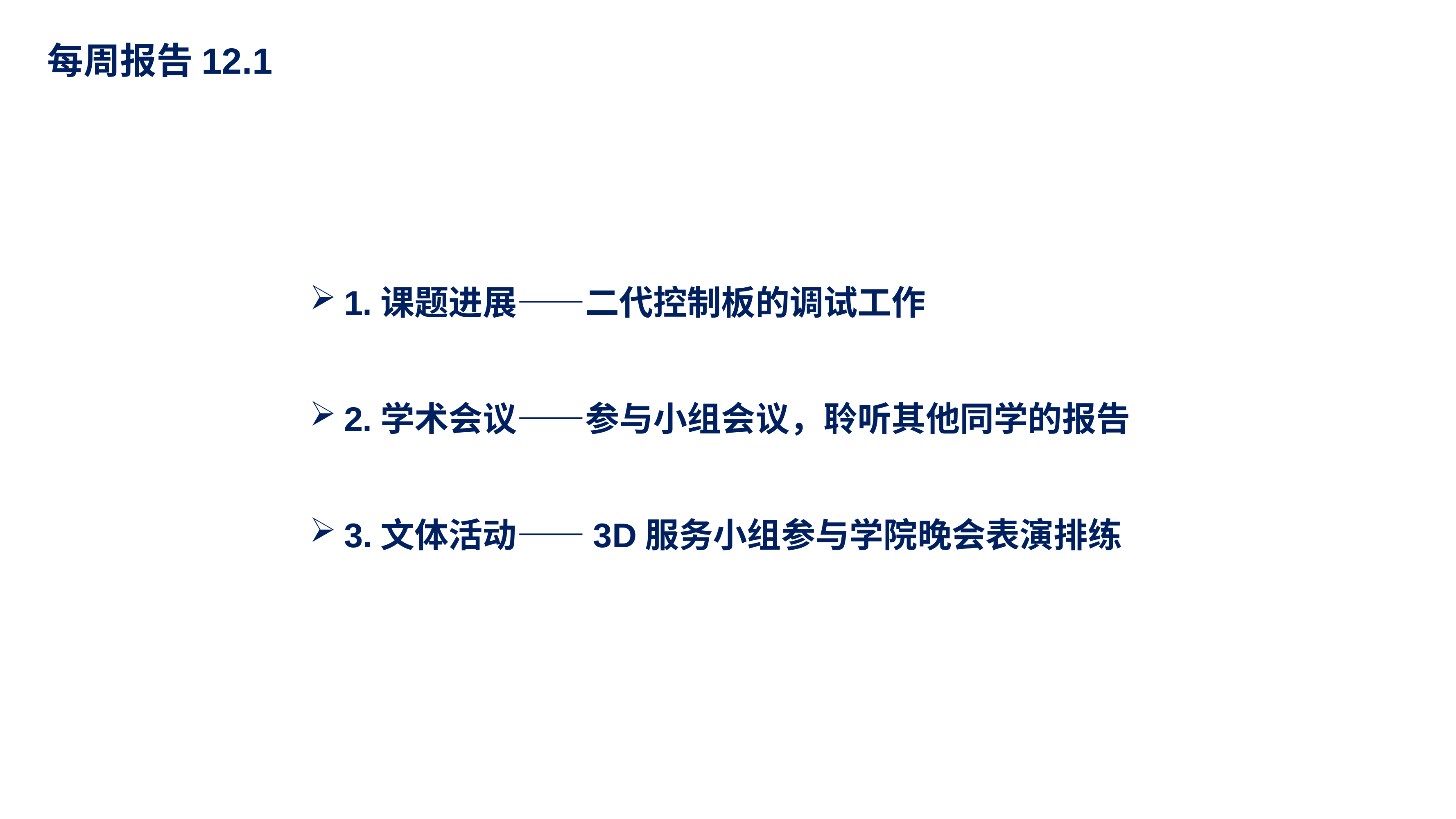

每周报告12.1
1.课题进展——二代控制板的调试工作
2.学术会议——参与小组会议，聆听其他同学的报告
3.文体活动——3D服务小组参与学院晚会表演排练